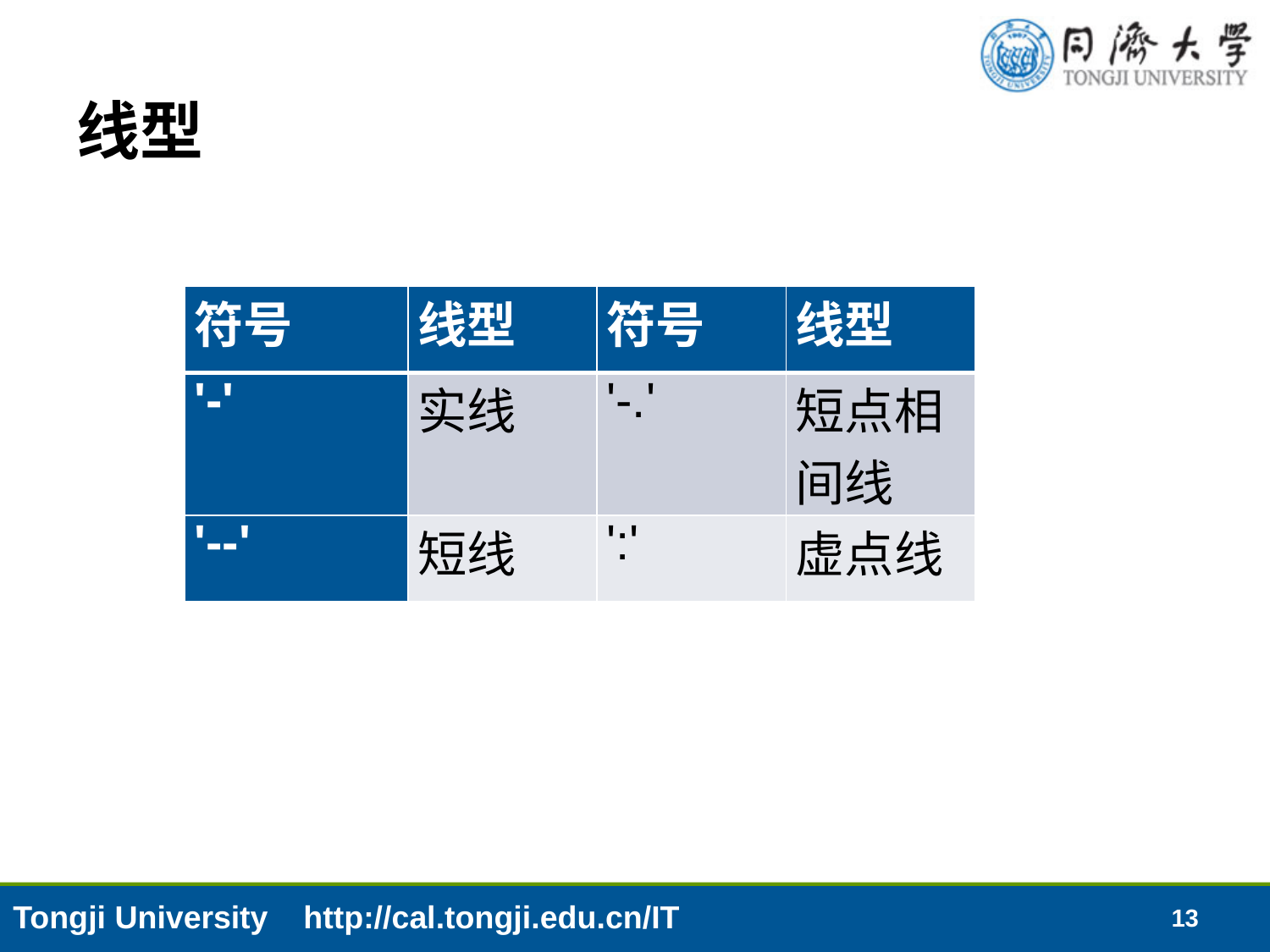

# 线型
| 符号 | 线型 | 符号 | 线型 |
| --- | --- | --- | --- |
| '-' | 实线 | '-.' | 短点相间线 |
| '--' | 短线 | ':' | 虚点线 |